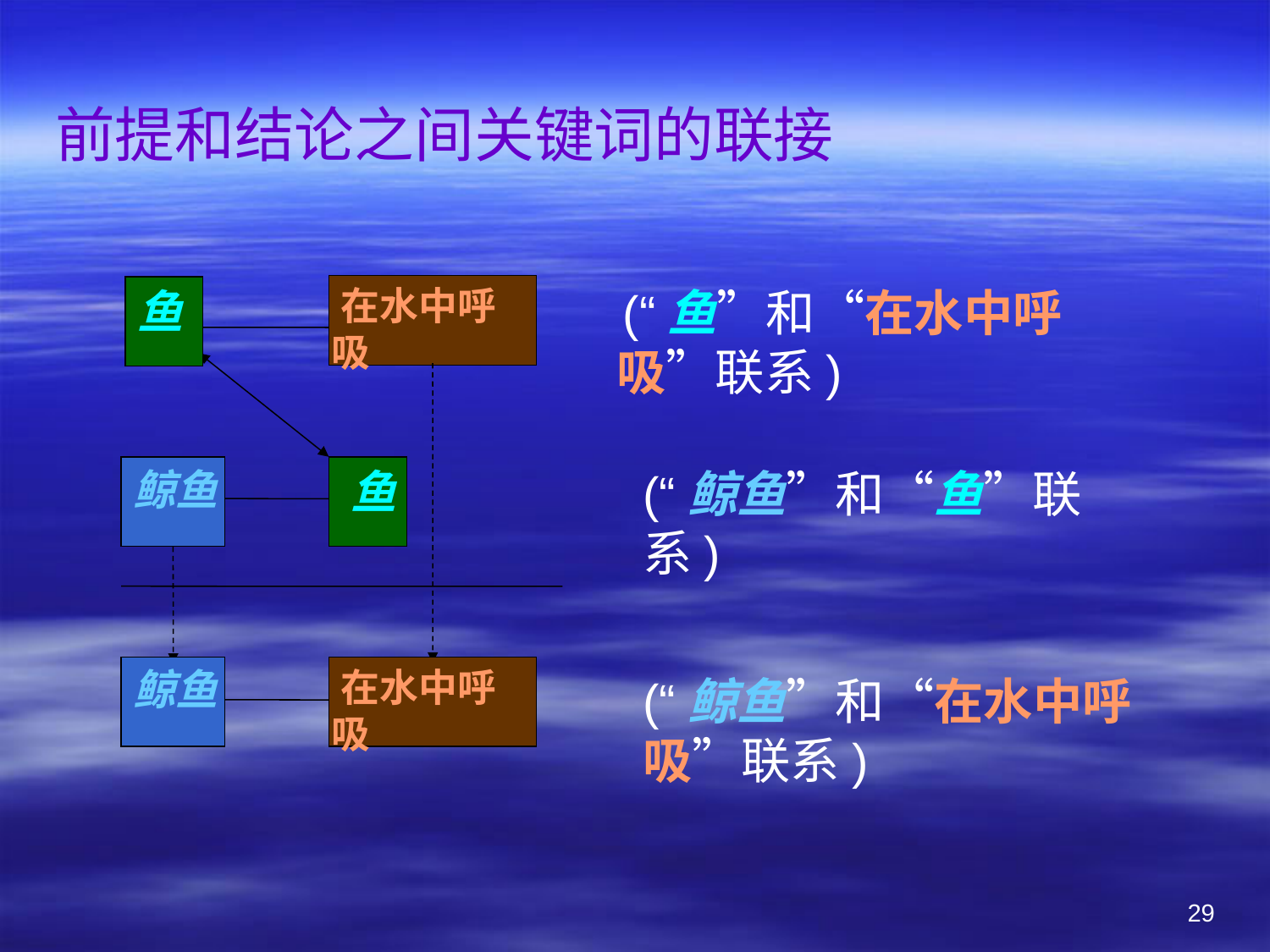

# 前提和结论之间关键词的联接

 在水中呼吸
 (“鱼”和“在水中呼吸”联系)
 鱼

 鲸鱼
 鱼
(“鲸鱼”和“鱼”联系)

 鲸鱼
 在水中呼吸
(“鲸鱼”和“在水中呼吸”联系)

29